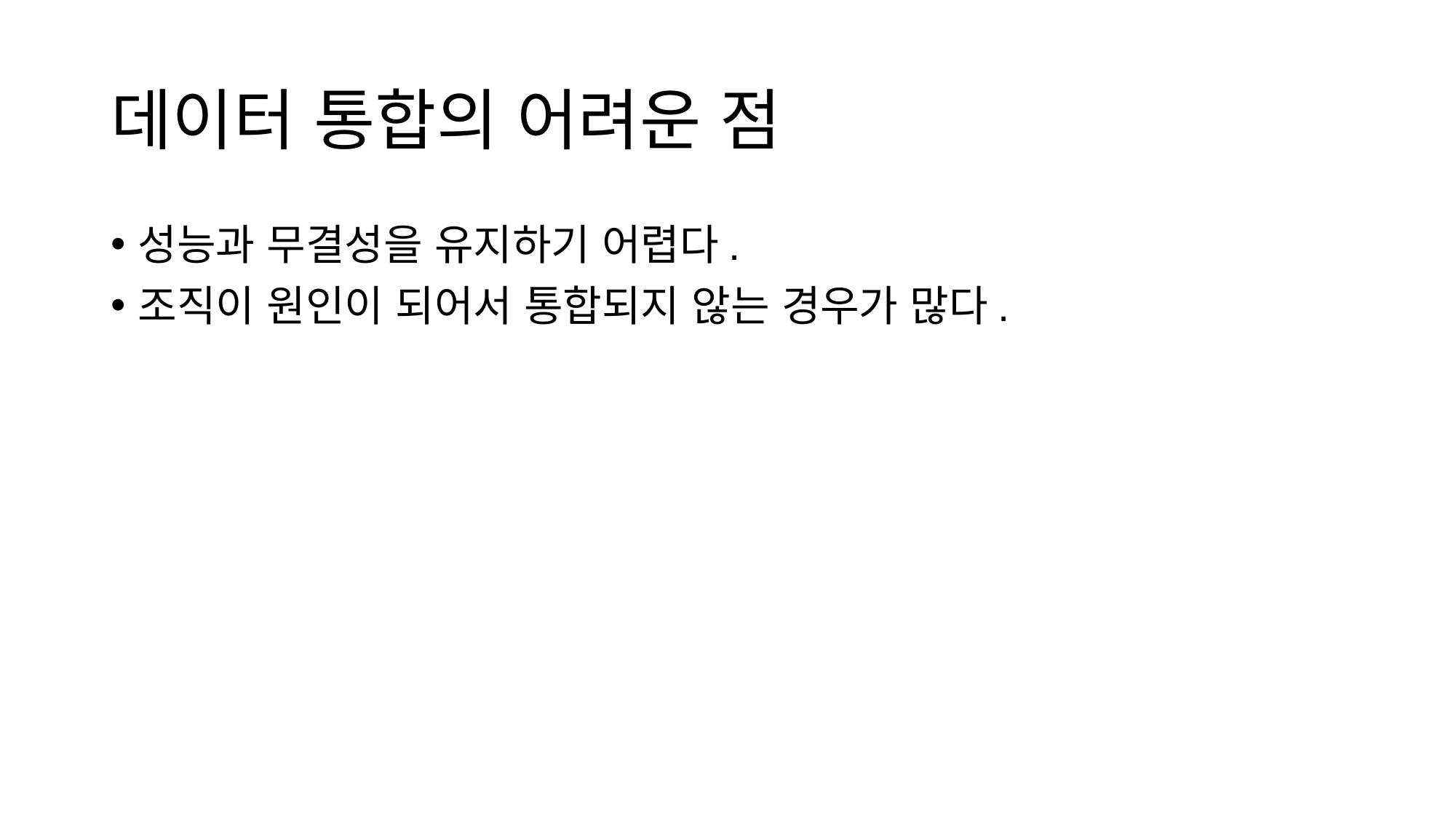

# 데이터 통합의 어려운 점
성능과 무결성을 유지하기 어렵다.
조직이 원인이 되어서 통합되지 않는 경우가 많다.